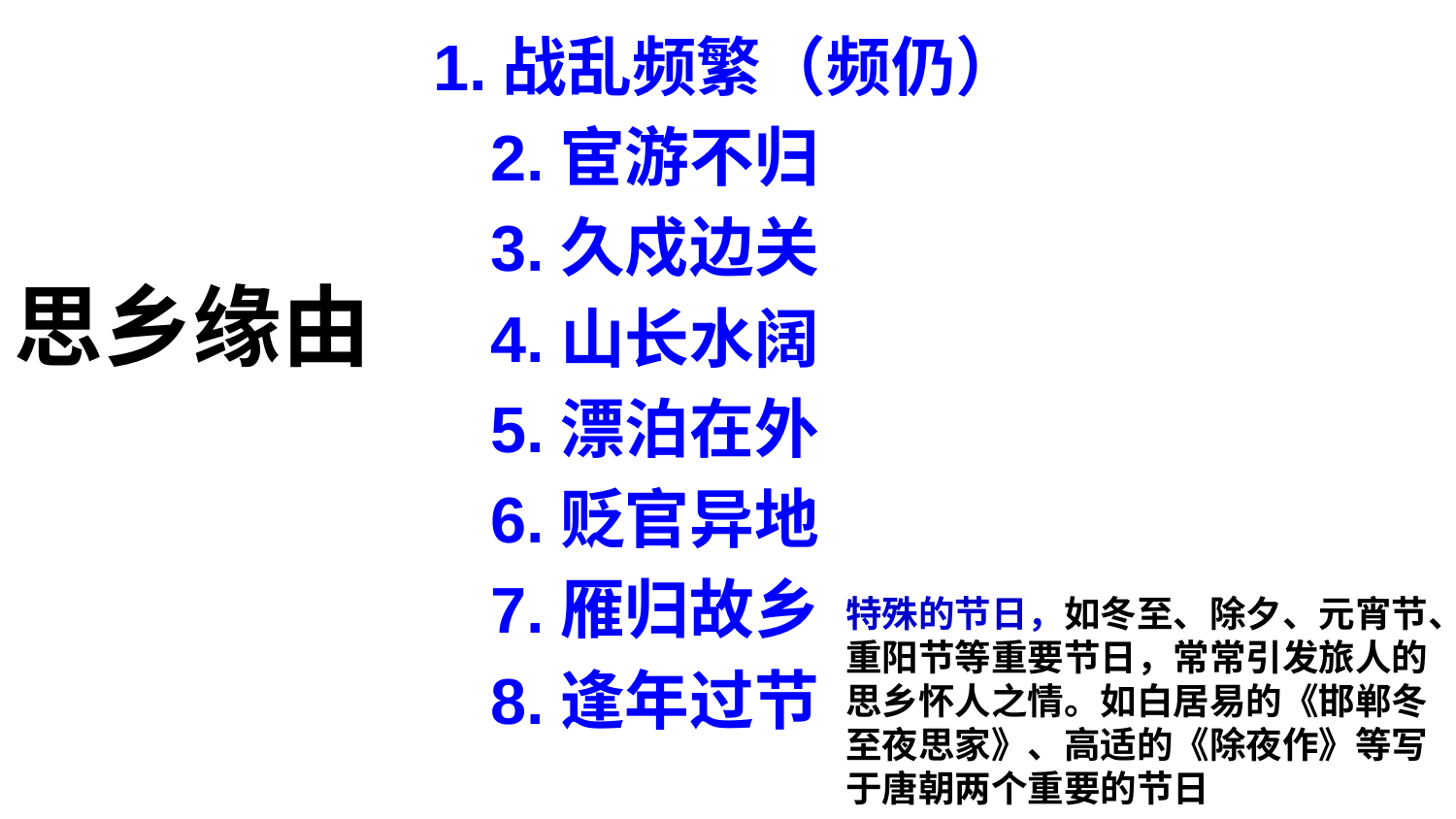

1.战乱频繁（频仍）
2.宦游不归
3.久戍边关
4.山长水阔
5.漂泊在外
6.贬官异地
7.雁归故乡
8.逢年过节
# 思乡缘由
特殊的节日，如冬至、除夕、元宵节、重阳节等重要节日，常常引发旅人的思乡怀人之情。如白居易的《邯郸冬至夜思家》、高适的《除夜作》等写于唐朝两个重要的节日